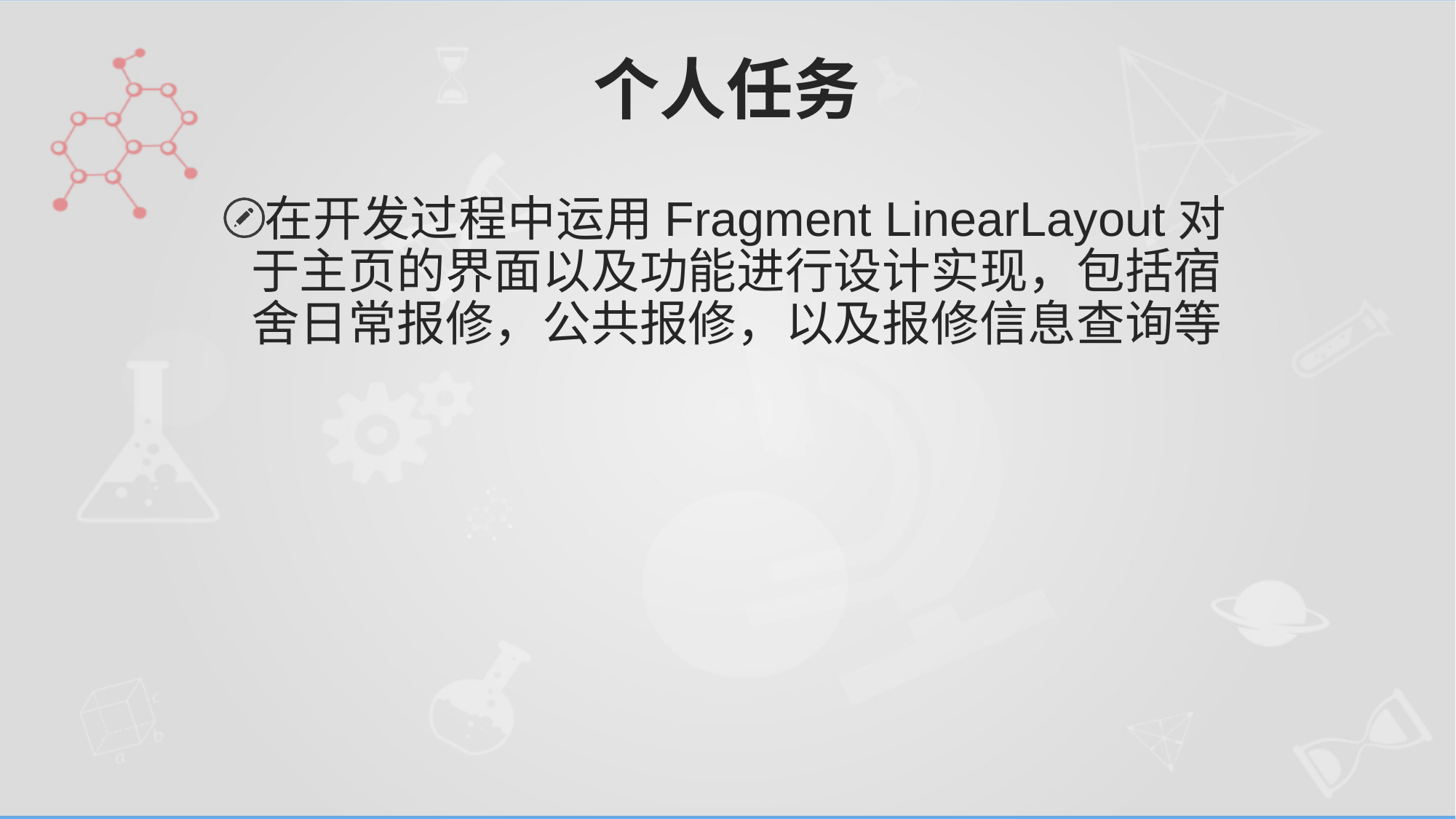

# 个人任务
在开发过程中运用Fragment LinearLayout对于主页的界面以及功能进行设计实现，包括宿舍日常报修，公共报修，以及报修信息查询等